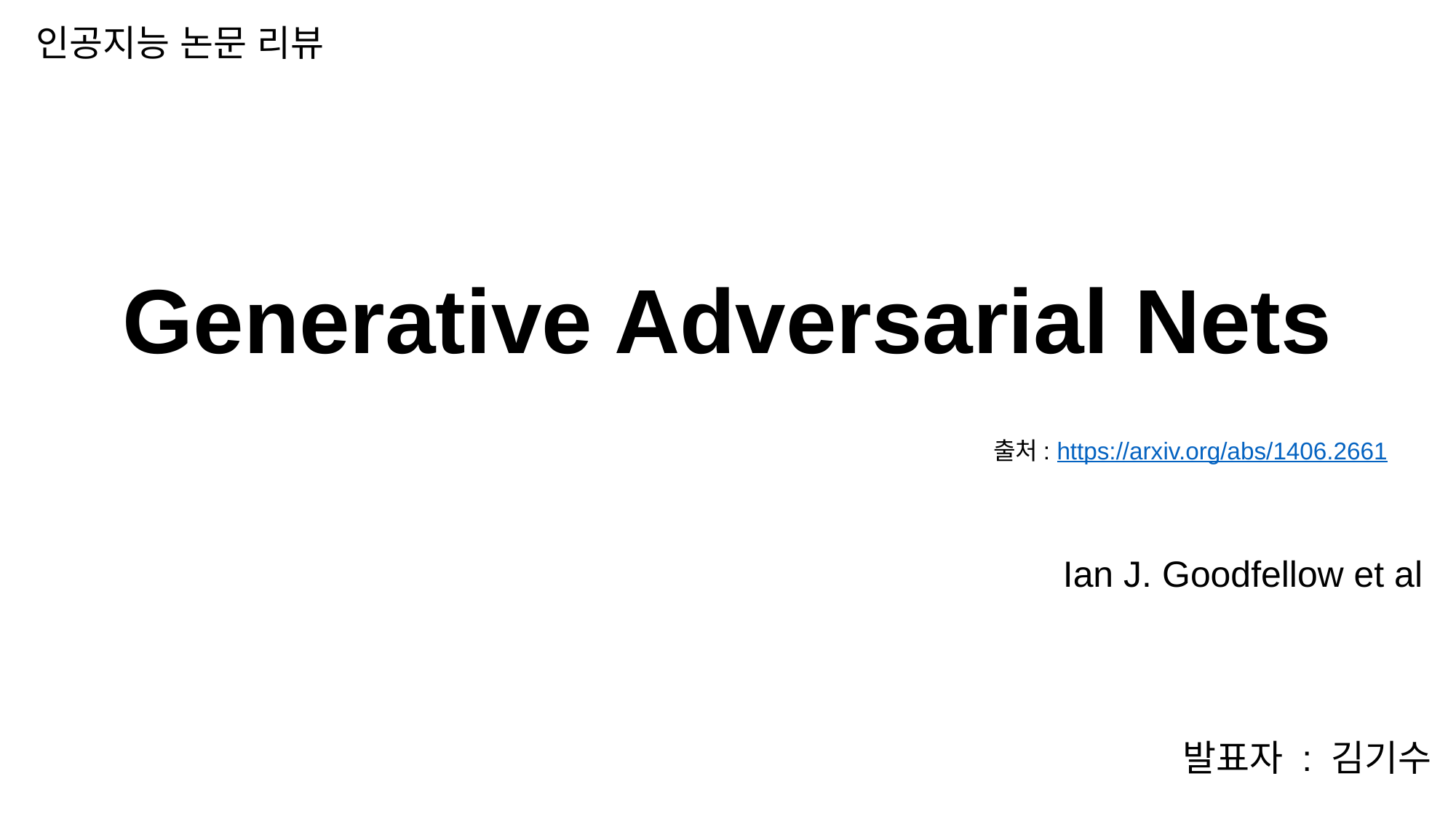

인공지능 논문 리뷰
# Generative Adversarial Nets
출처: https://arxiv.org/abs/1406.2661
Ian J. Goodfellow et al
발표자 : 김기수